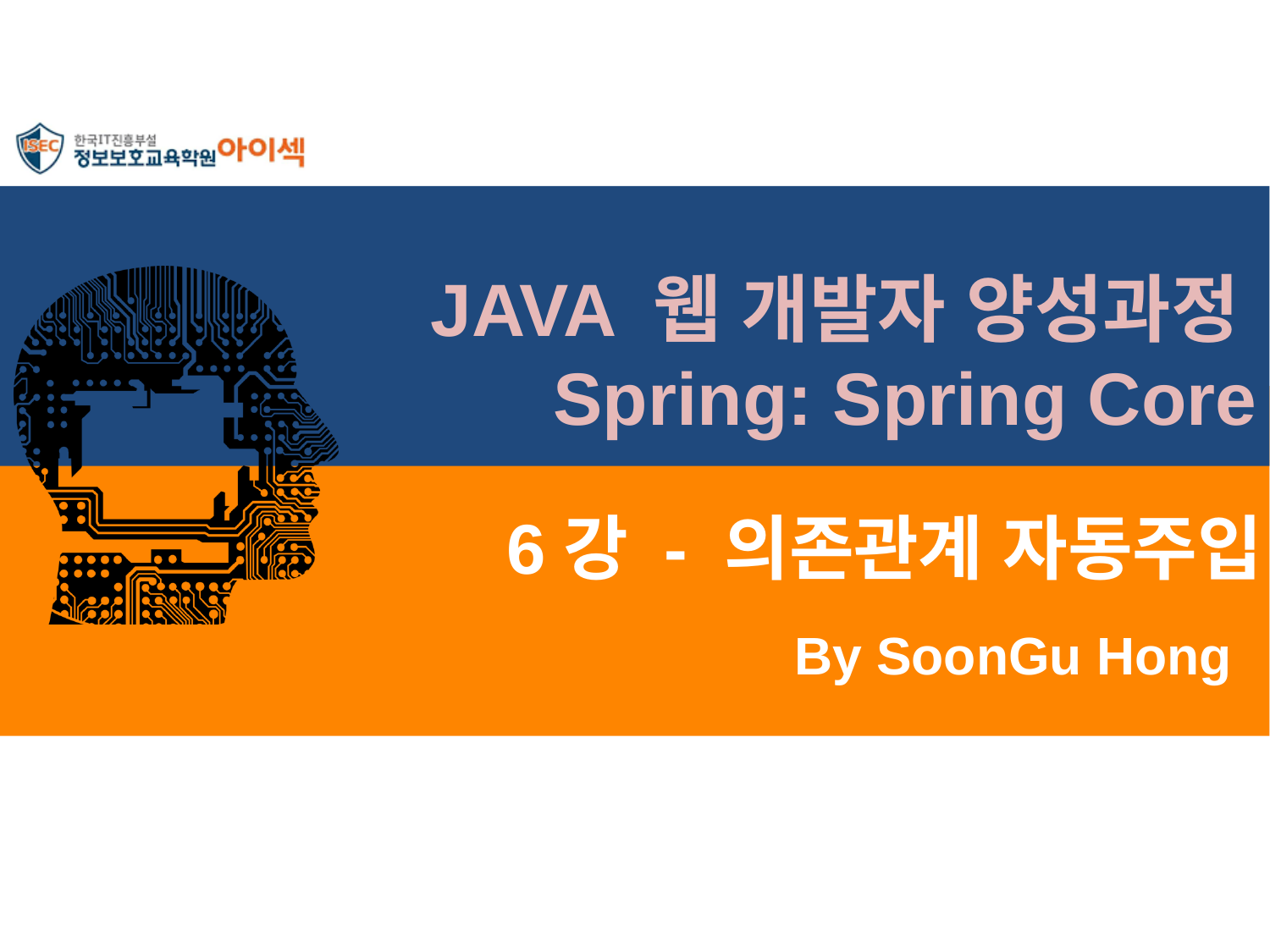

JAVA 웹 개발자 양성과정Spring: Spring Core
# 6강 - 의존관계 자동주입
By SoonGu Hong